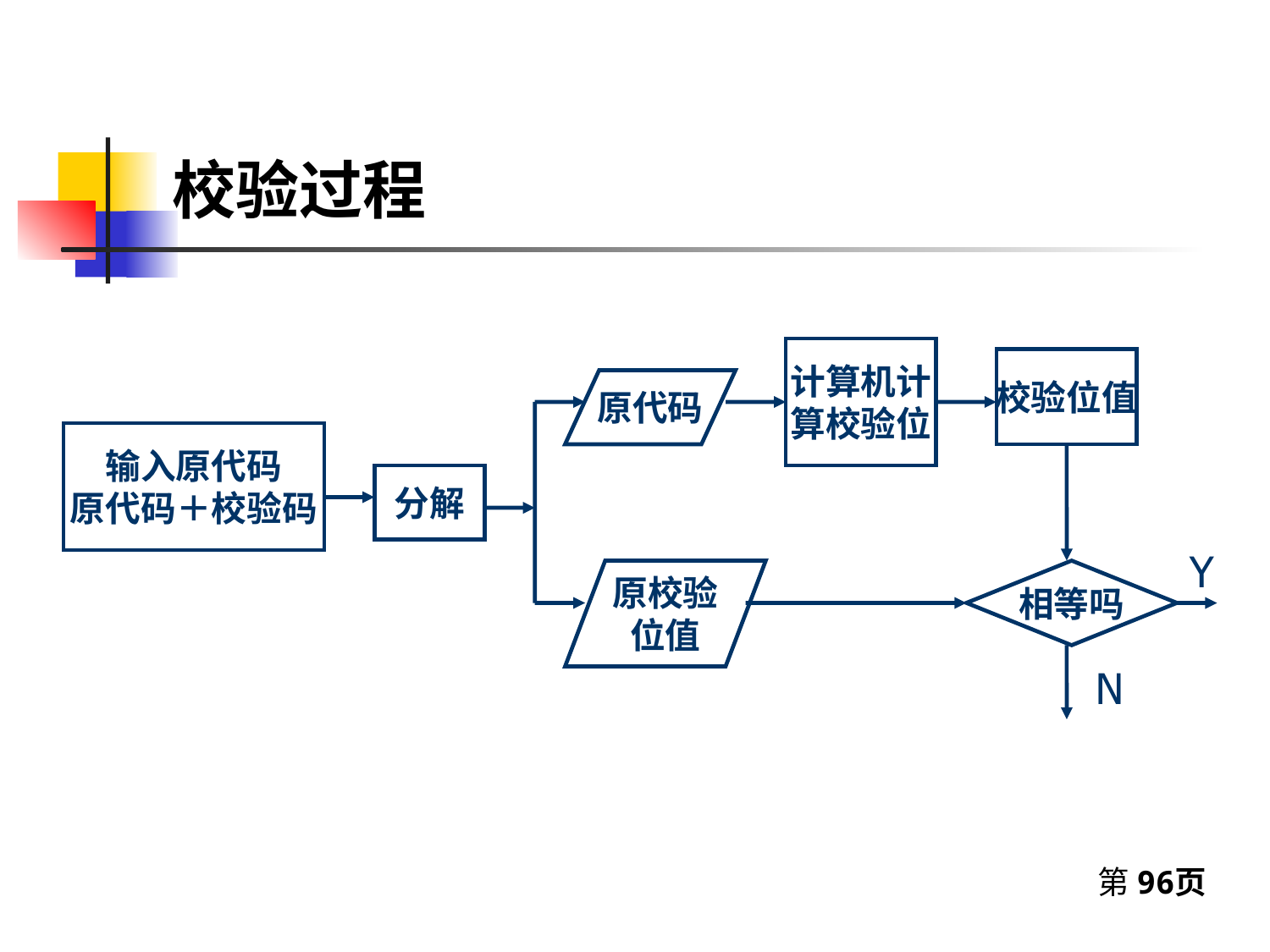

# 校验过程
计算机计
算校验位
校验位值
原代码

输入原代码
原代码＋校验码

分解

Y
原校验
位值
相等吗

N